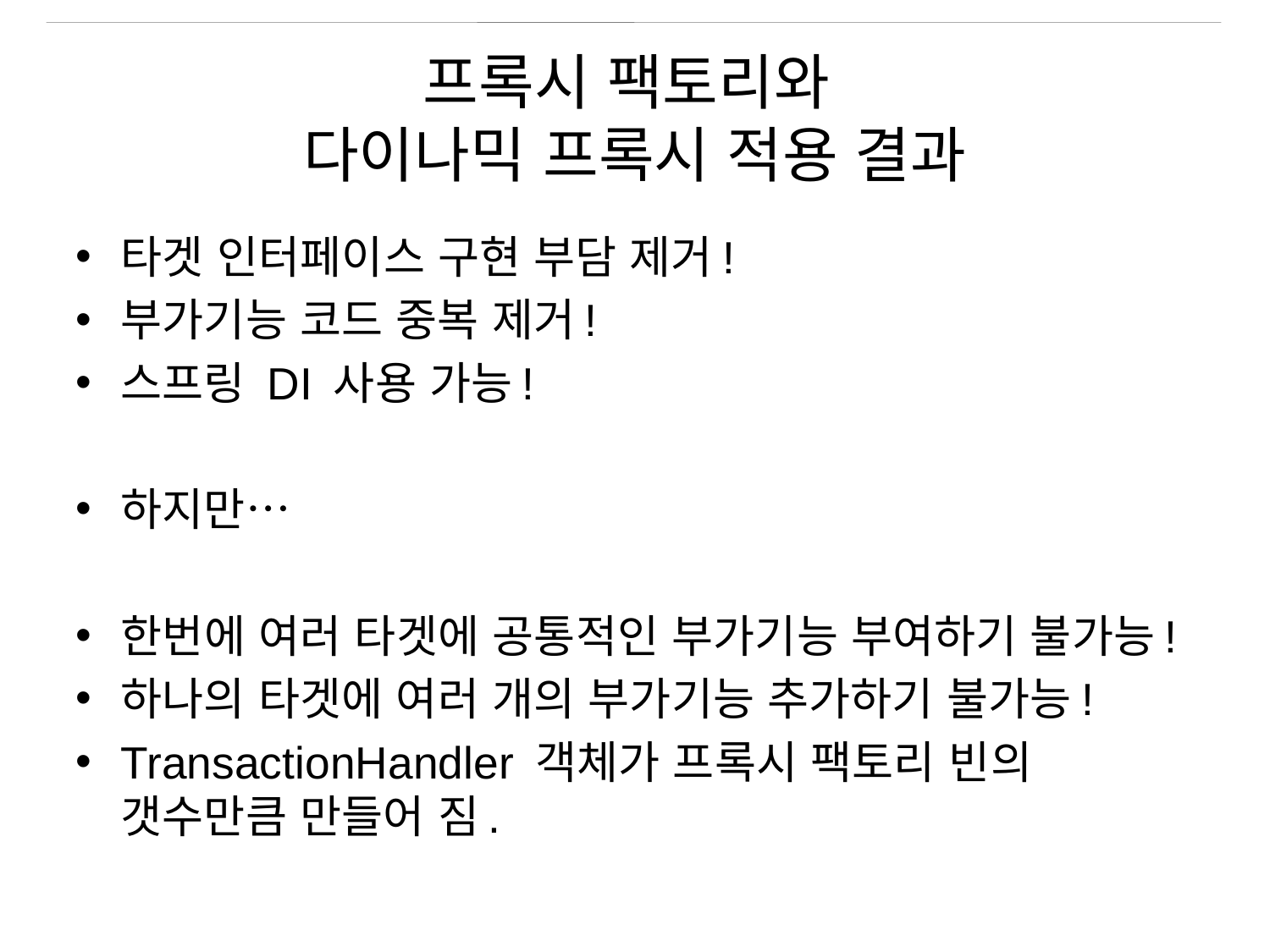

# 프록시 팩토리와 다이나믹 프록시 적용 결과
타겟 인터페이스 구현 부담 제거!
부가기능 코드 중복 제거!
스프링 DI 사용 가능!

하지만…

한번에 여러 타겟에 공통적인 부가기능 부여하기 불가능!
하나의 타겟에 여러 개의 부가기능 추가하기 불가능!
TransactionHandler 객체가 프록시 팩토리 빈의 갯수만큼 만들어 짐.